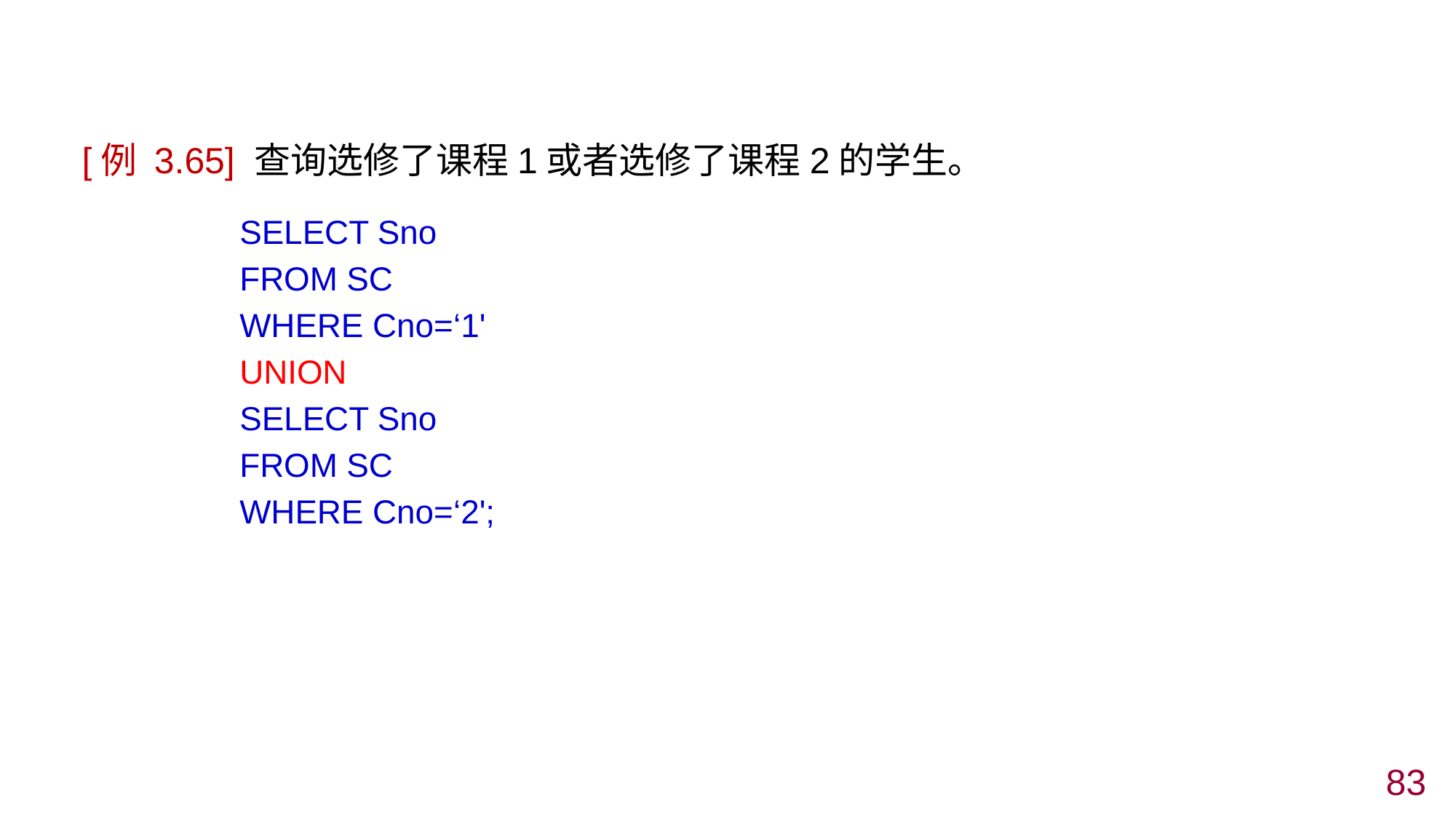

#
[例 3.65] 查询选修了课程1或者选修了课程2的学生。

                 SELECT Sno
                 FROM SC
                 WHERE Cno=‘1'
                 UNION
                 SELECT Sno
                 FROM SC
                 WHERE Cno=‘2';
83